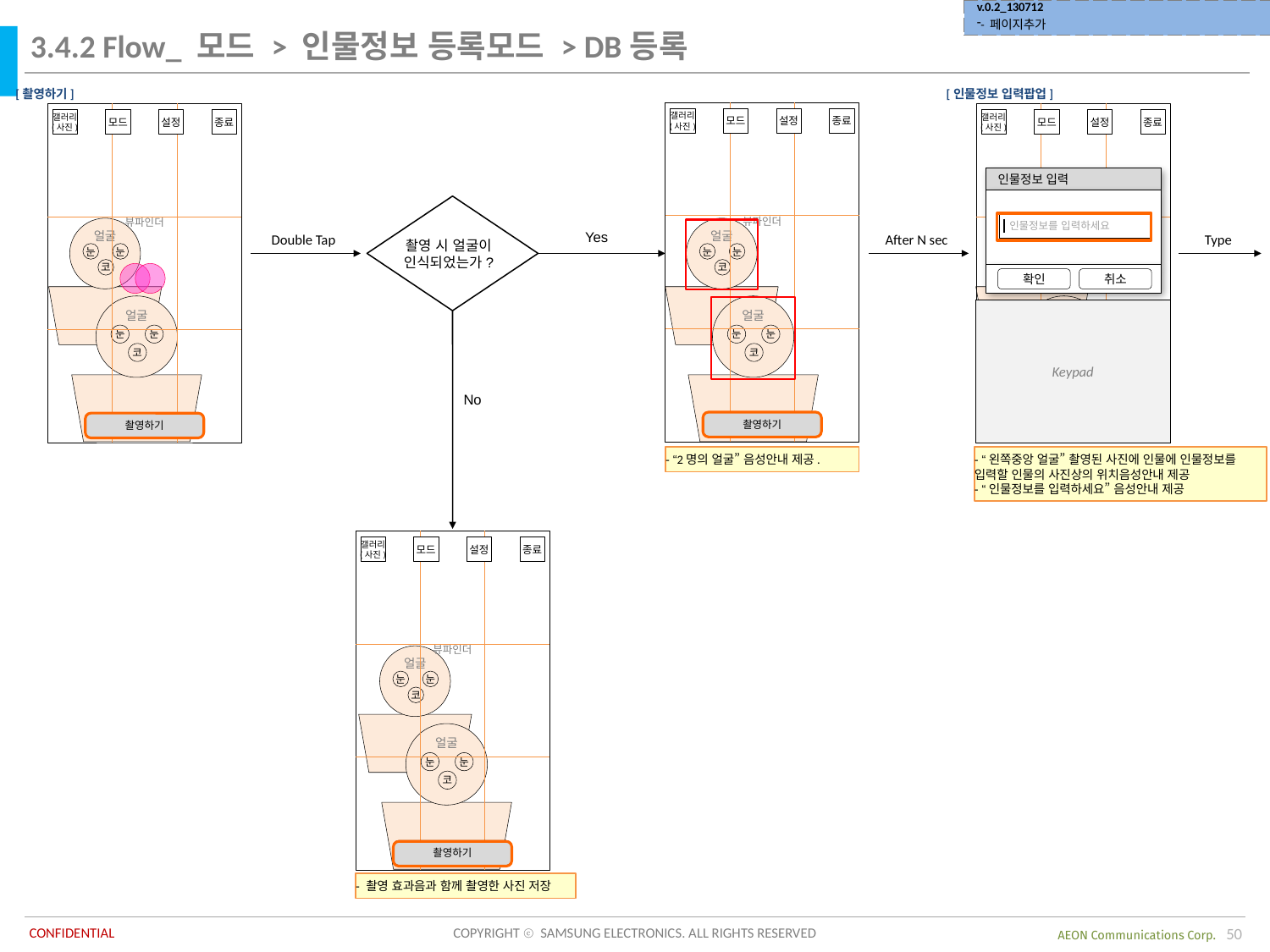

| v.0.2\_130712 - 페이지추가 |
| --- |
3.4.2 Flow_ 모드 > 인물정보 등록모드 > DB등록
[촬영하기]
[인물정보 입력팝업]
뷰파인더

갤러리
(사진)
모드
설정
종료
촬영하기
뷰파인더

갤러리
(사진)
모드
설정
종료
촬영하기
뷰파인더

갤러리
(사진)
모드
설정
종료
촬영하기
얼굴
눈
눈
코

얼굴
눈
눈
코

인물정보 입력

 인물정보를 입력하세요

확인
취소
촬영 시 얼굴이
인식되었는가?

얼굴
눈
눈
코

얼굴
눈
눈
코

Yes
Double Tap
After N sec
Type

얼굴
눈
눈
코

얼굴
눈
눈
코

Keypad
No

- “2명의 얼굴” 음성안내 제공.
- “왼쪽중앙 얼굴” 촬영된 사진에 인물에 인물정보를 입력할 인물의 사진상의 위치음성안내 제공
- “인물정보를 입력하세요” 음성안내 제공
뷰파인더

갤러리
(사진)
모드
설정
종료
촬영하기
얼굴
눈
눈
코

얼굴
눈
눈
코

- 촬영 효과음과 함께 촬영한 사진 저장
50